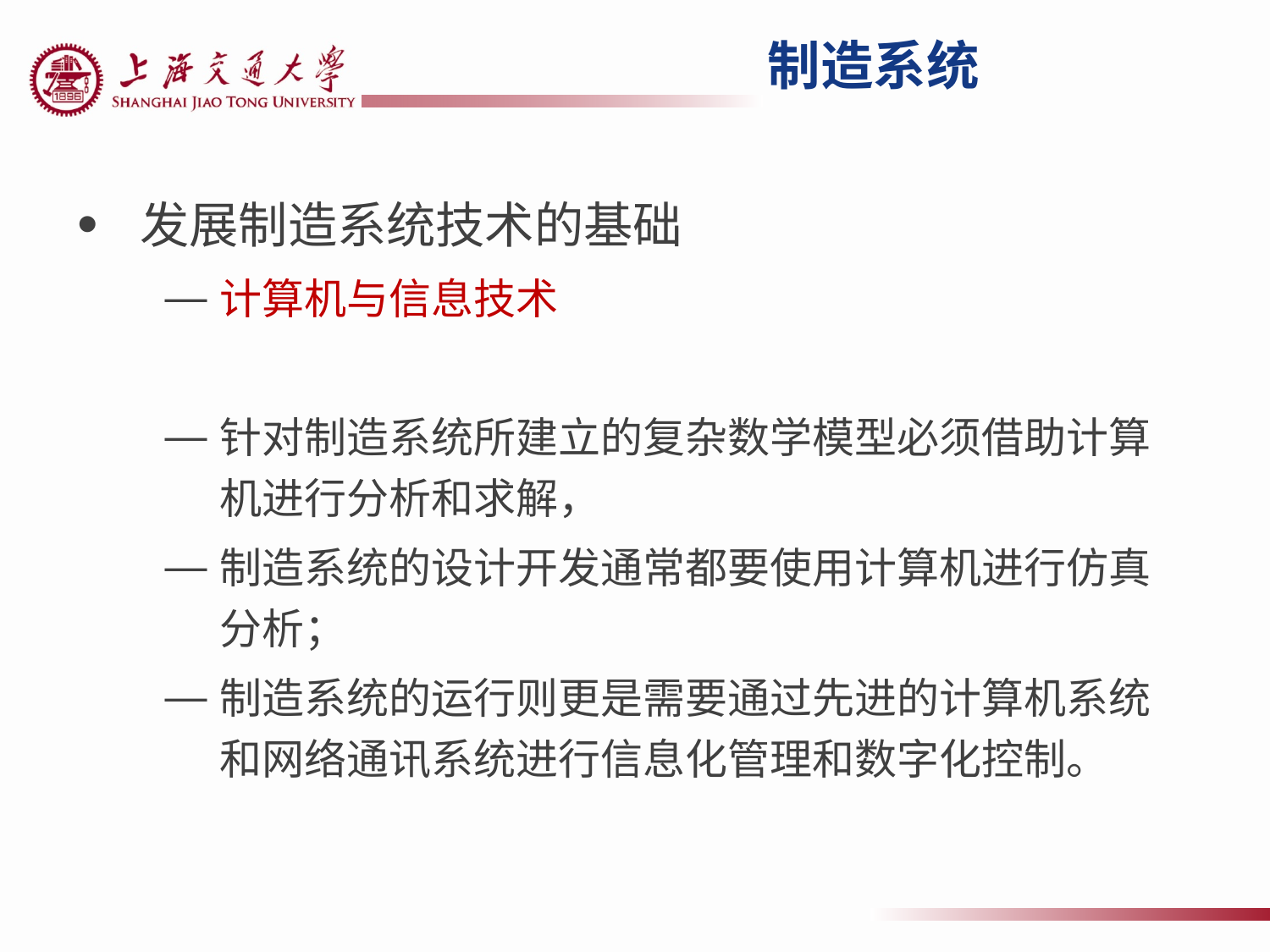

制造系统
发展制造系统技术的基础
计算机与信息技术

针对制造系统所建立的复杂数学模型必须借助计算机进行分析和求解，
制造系统的设计开发通常都要使用计算机进行仿真分析；
制造系统的运行则更是需要通过先进的计算机系统和网络通讯系统进行信息化管理和数字化控制。